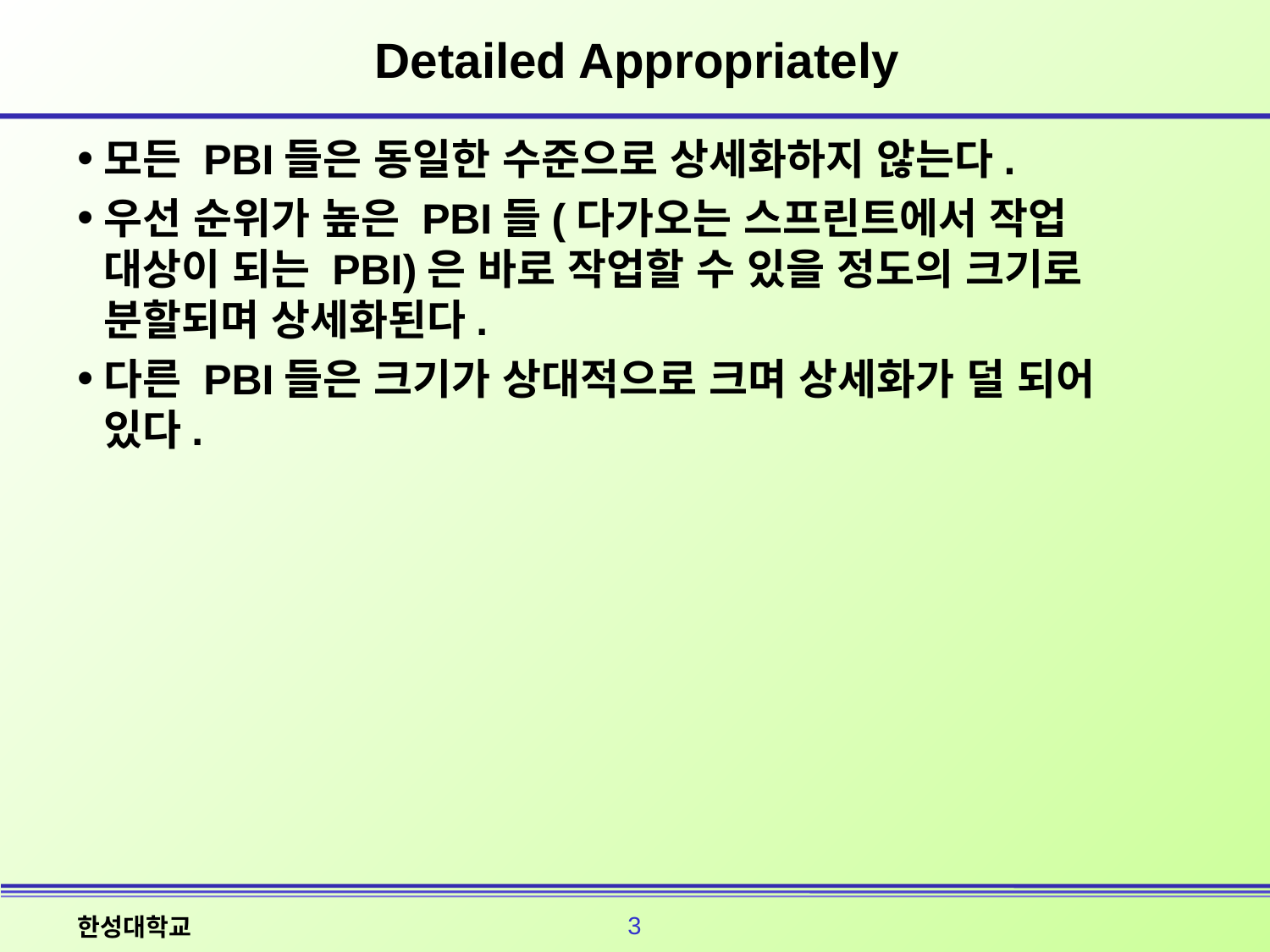

# Detailed Appropriately
모든 PBI들은 동일한 수준으로 상세화하지 않는다.
우선 순위가 높은 PBI들(다가오는 스프린트에서 작업 대상이 되는 PBI)은 바로 작업할 수 있을 정도의 크기로 분할되며 상세화된다.
다른 PBI들은 크기가 상대적으로 크며 상세화가 덜 되어 있다.